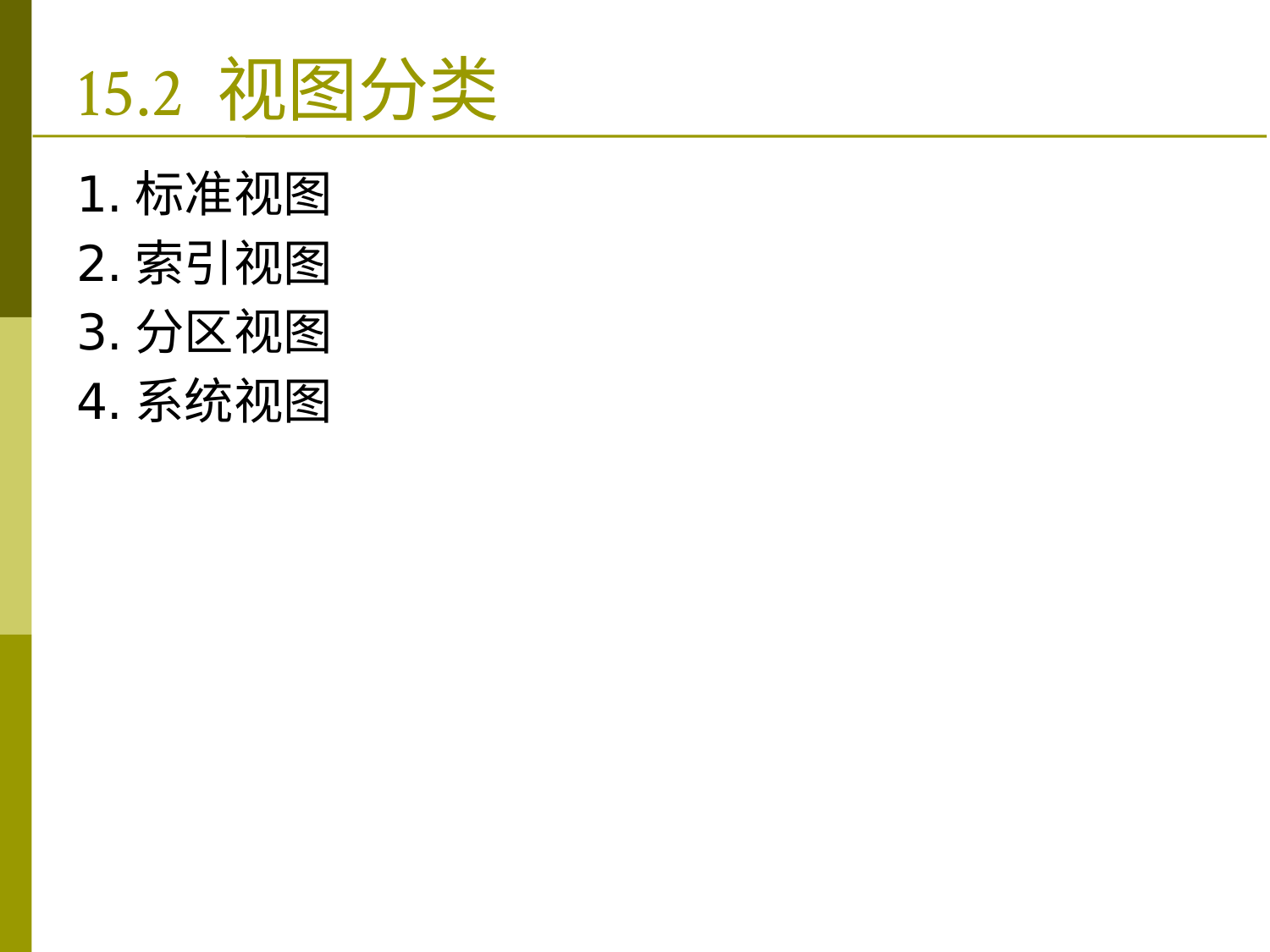

# 15.2 视图分类
1.标准视图
2.索引视图
3.分区视图
4.系统视图